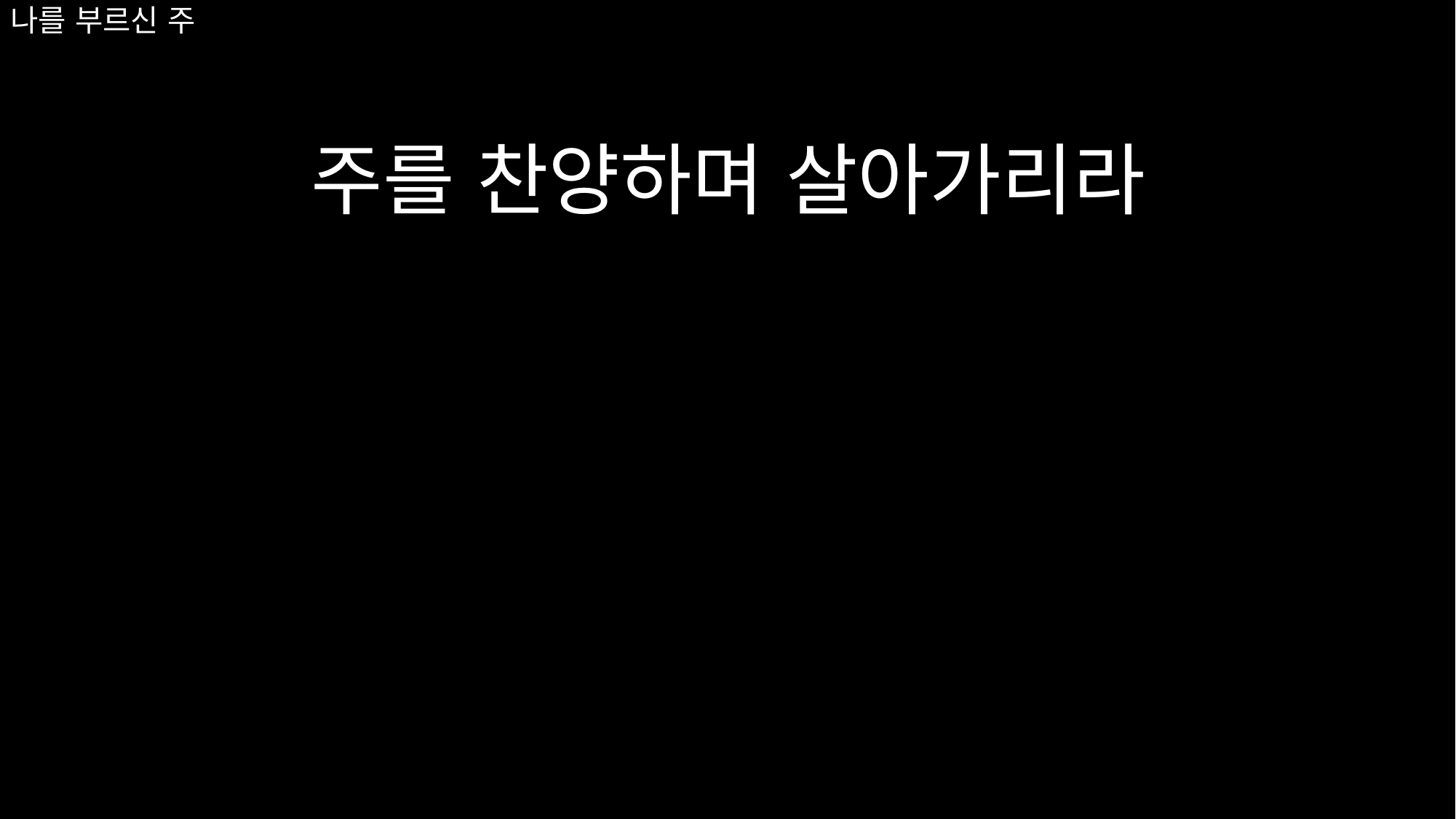

주를 찬양하며 살아가리라

# 나를 부르신 주